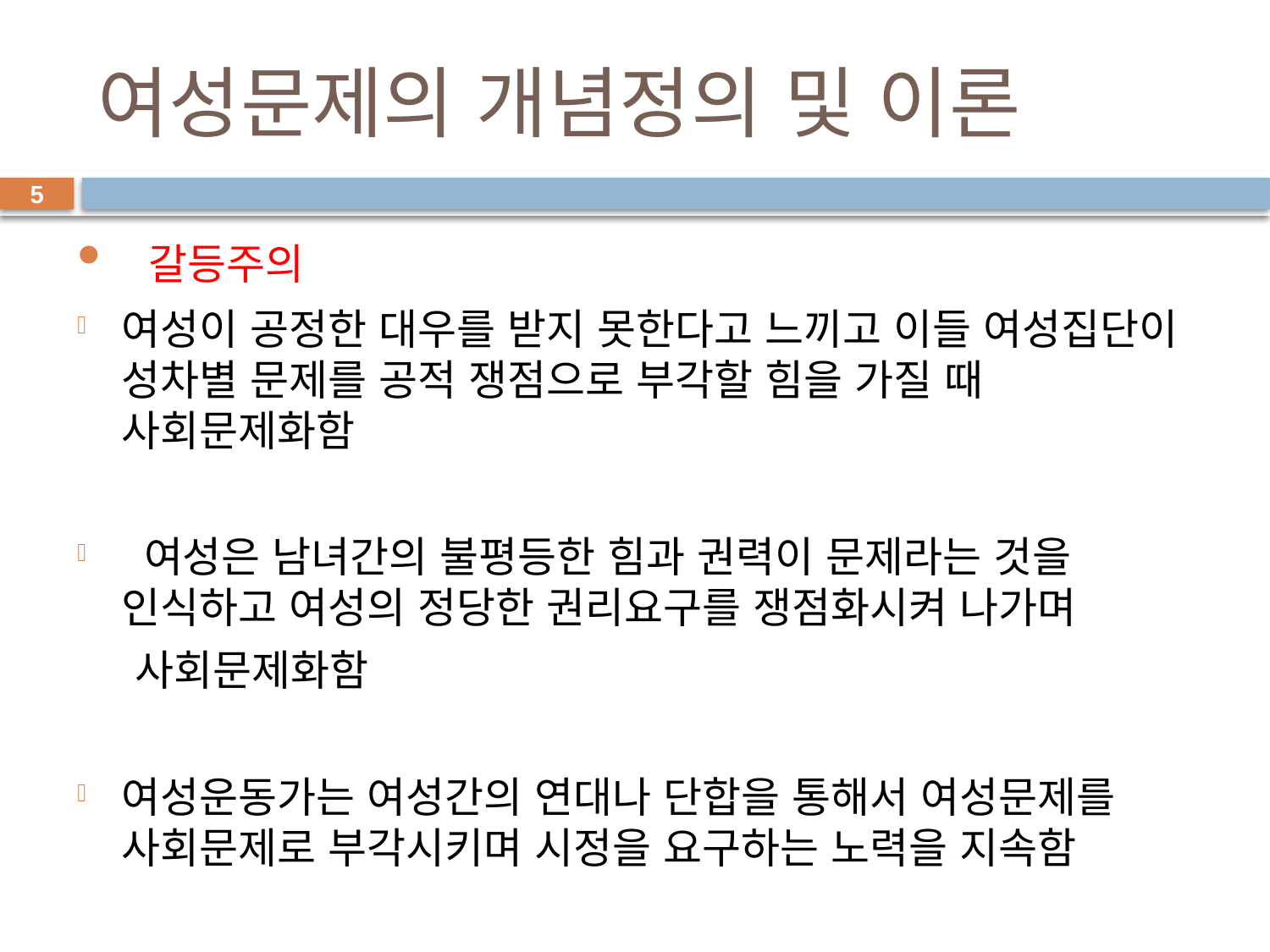

# 여성문제의 개념정의 및 이론
5
 갈등주의
여성이 공정한 대우를 받지 못한다고 느끼고 이들 여성집단이 성차별 문제를 공적 쟁점으로 부각할 힘을 가질 때 사회문제화함

 여성은 남녀간의 불평등한 힘과 권력이 문제라는 것을 인식하고 여성의 정당한 권리요구를 쟁점화시켜 나가며
    사회문제화함

여성운동가는 여성간의 연대나 단합을 통해서 여성문제를 사회문제로 부각시키며 시정을 요구하는 노력을 지속함